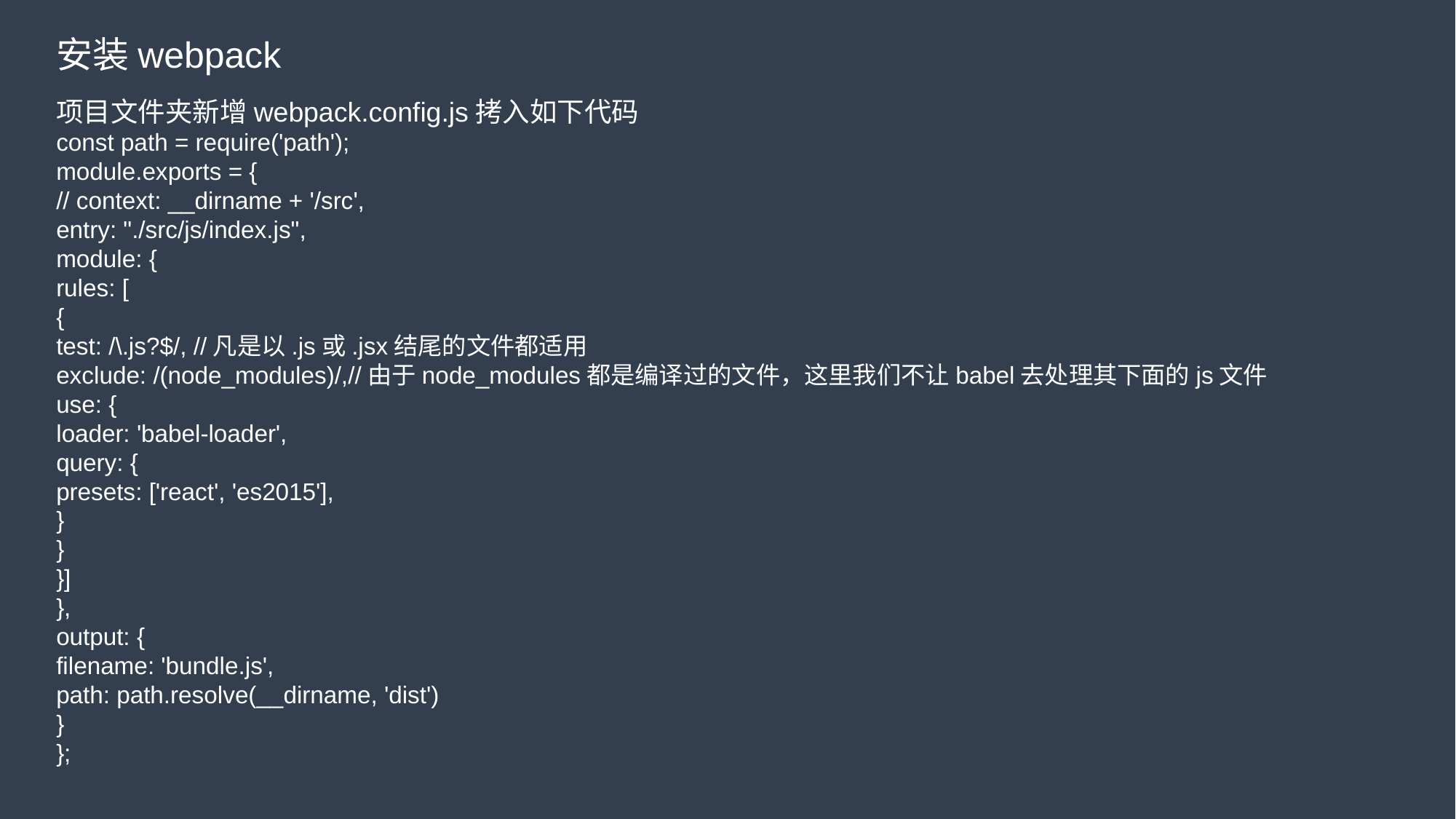

安装webpack
项目文件夹新增webpack.config.js拷入如下代码
const path = require('path');
module.exports = {
// context: __dirname + '/src',
entry: "./src/js/index.js",
module: {
rules: [
{
test: /\.js?$/, //凡是以.js或.jsx结尾的文件都适用
exclude: /(node_modules)/,//由于node_modules都是编译过的文件，这里我们不让babel去处理其下面的js文件
use: {
loader: 'babel-loader',
query: {
presets: ['react', 'es2015'],
}
}
}]
},
output: {
filename: 'bundle.js',
path: path.resolve(__dirname, 'dist')
}
};